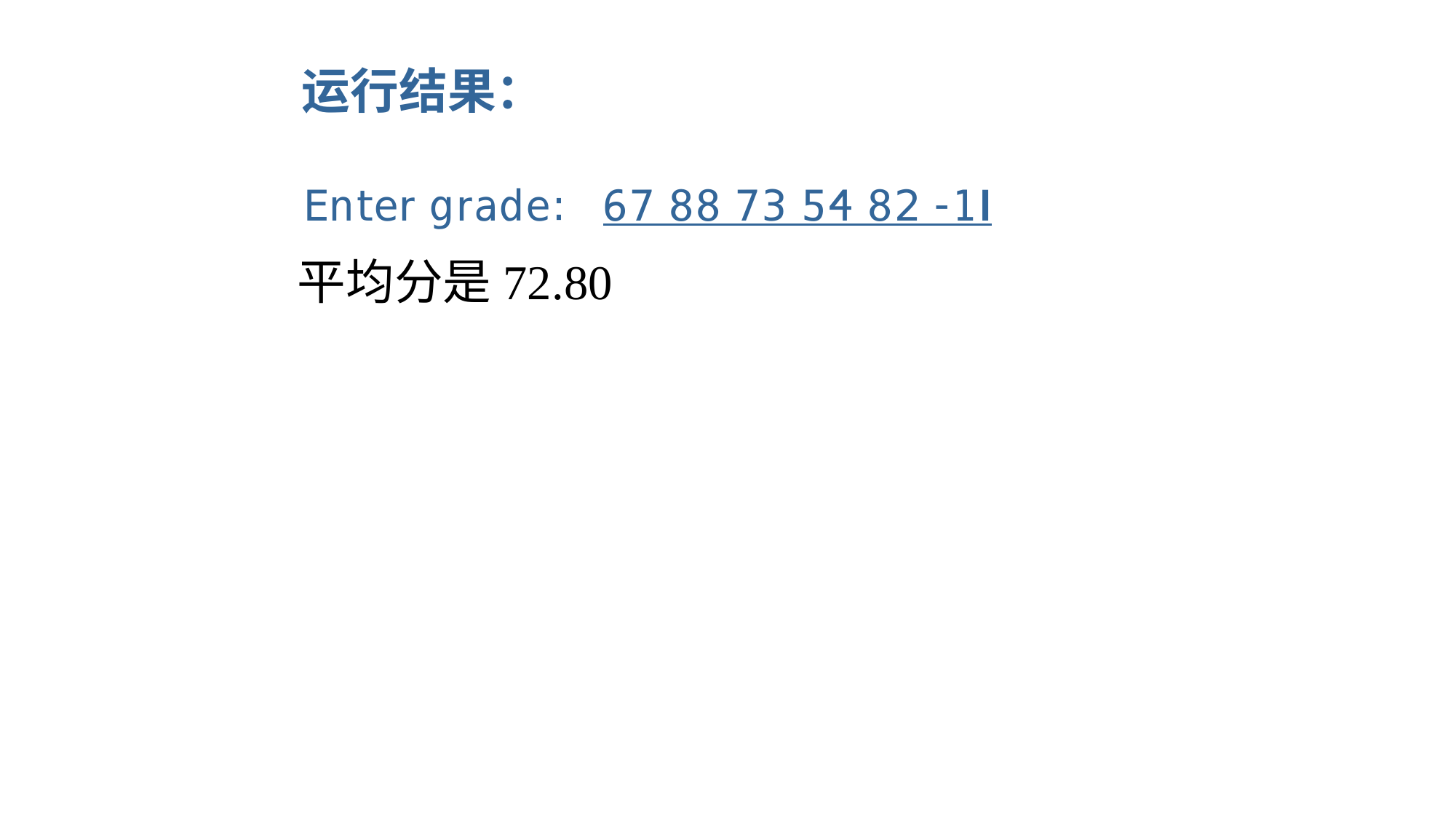

运行结果：
Enter grade:
67 88 73 54 82 -1l
平均分是72.80